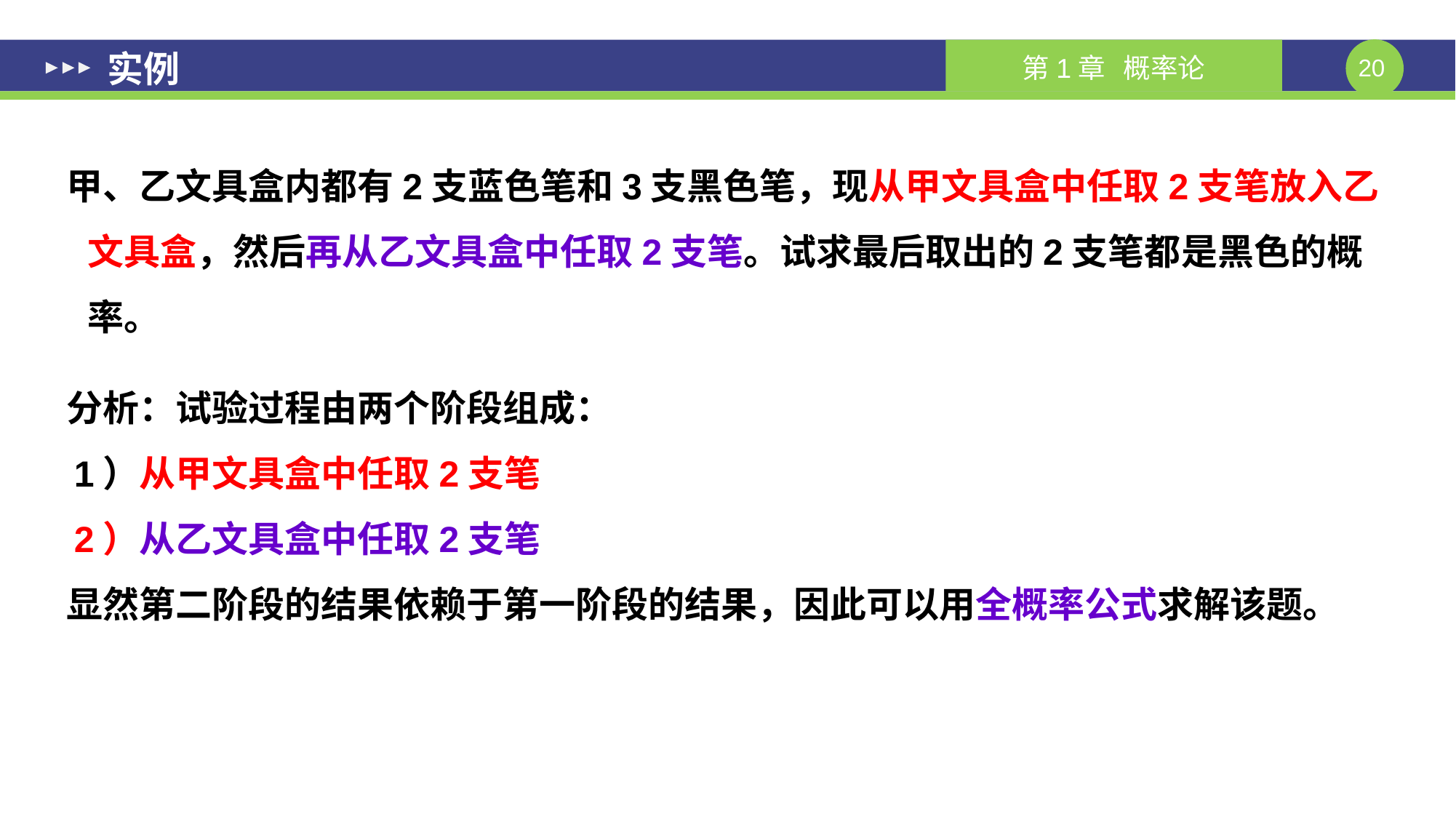

# 实例
   甲、乙文具盒内都有2支蓝色笔和3支黑色笔，现从甲文具盒中任取2支笔放入乙文具盒，然后再从乙文具盒中任取2支笔。试求最后取出的2支笔都是黑色的概率。
   分析：试验过程由两个阶段组成：
    1）从甲文具盒中任取2支笔
    2）从乙文具盒中任取2支笔
   显然第二阶段的结果依赖于第一阶段的结果，因此可以用全概率公式求解该题。